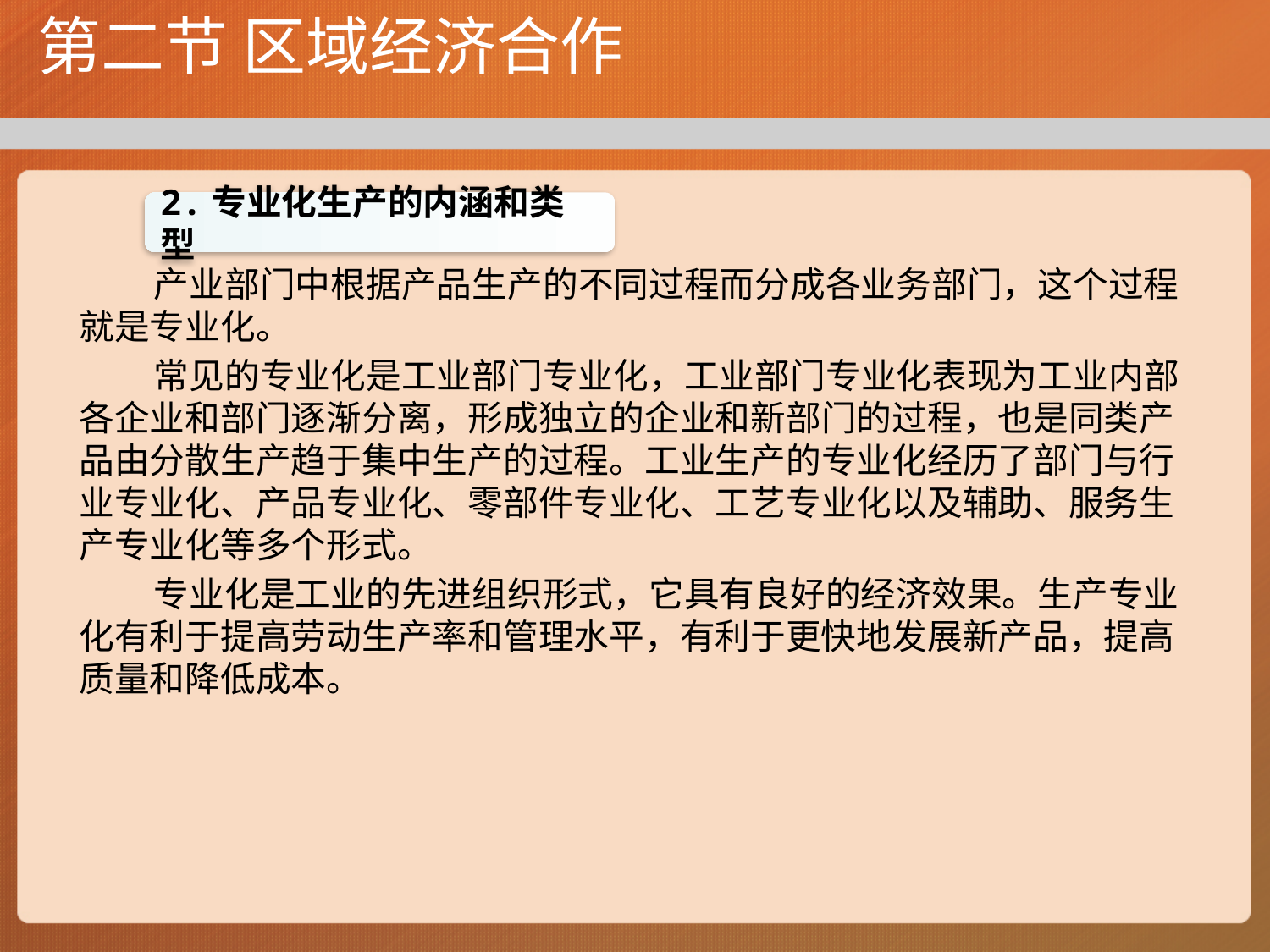

# 第二节 区域经济合作
2.专业化生产的内涵和类型

产业部门中根据产品生产的不同过程而分成各业务部门，这个过程就是专业化。
常见的专业化是工业部门专业化，工业部门专业化表现为工业内部各企业和部门逐渐分离，形成独立的企业和新部门的过程，也是同类产品由分散生产趋于集中生产的过程。工业生产的专业化经历了部门与行业专业化、产品专业化、零部件专业化、工艺专业化以及辅助、服务生产专业化等多个形式。
专业化是工业的先进组织形式，它具有良好的经济效果。生产专业化有利于提高劳动生产率和管理水平，有利于更快地发展新产品，提高质量和降低成本。